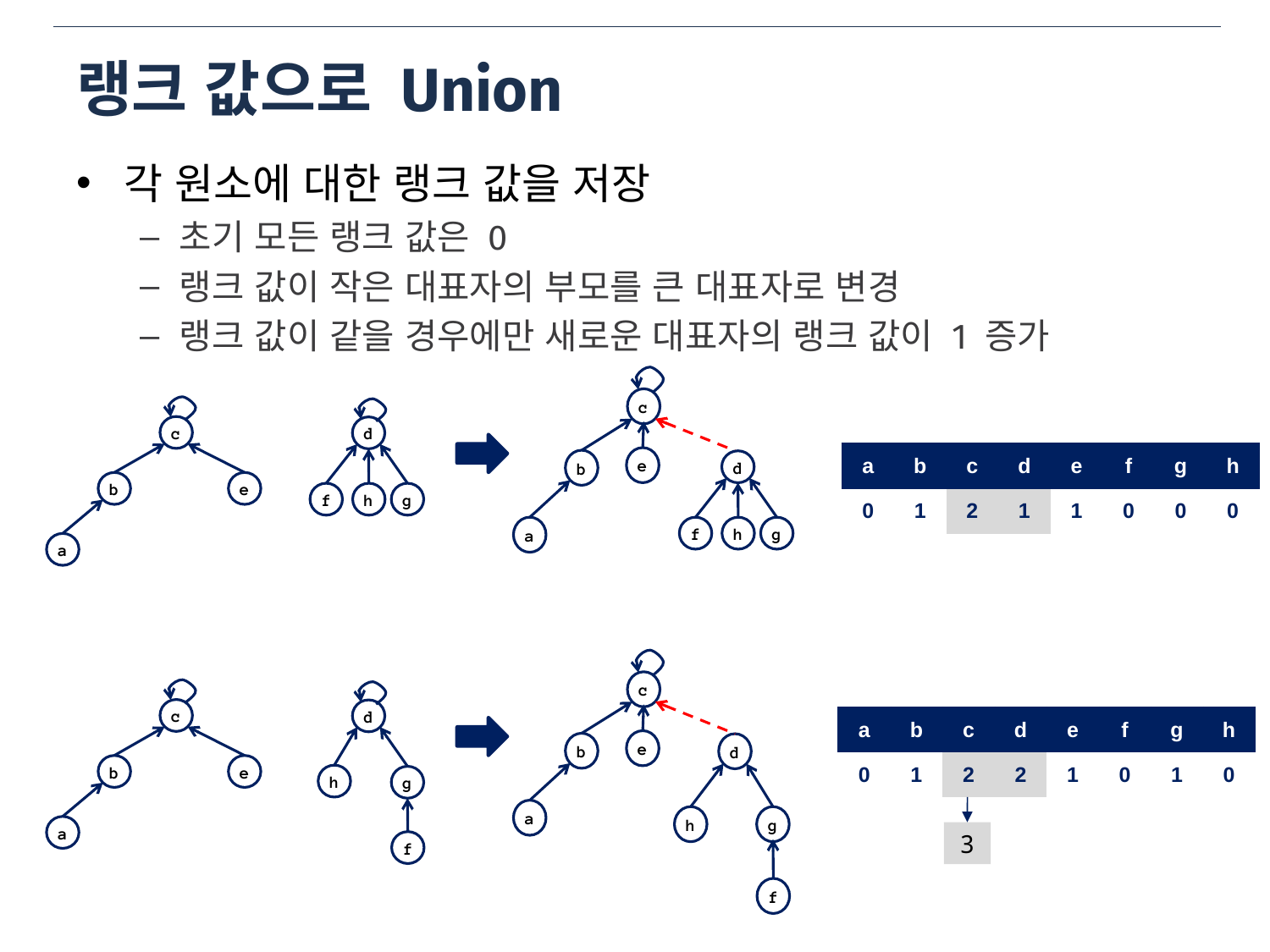

# 랭크 값으로 Union
각 원소에 대한 랭크 값을 저장
초기 모든 랭크 값은 0
랭크 값이 작은 대표자의 부모를 큰 대표자로 변경
랭크 값이 같을 경우에만 새로운 대표자의 랭크 값이 1 증가

c

c
d

| a | b | c | d | e | f | g | h |
| --- | --- | --- | --- | --- | --- | --- | --- |
| 0 | 1 | 2 | 1 | 1 | 0 | 0 | 0 |
e
b
d
b
e
f
h
g
a
f
h
g
a

c
e
b
d
a
h
g
f

c
d
b
e
h
g
a
f
| a | b | c | d | e | f | g | h |
| --- | --- | --- | --- | --- | --- | --- | --- |
| 0 | 1 | 2 | 2 | 1 | 0 | 1 | 0 |

3